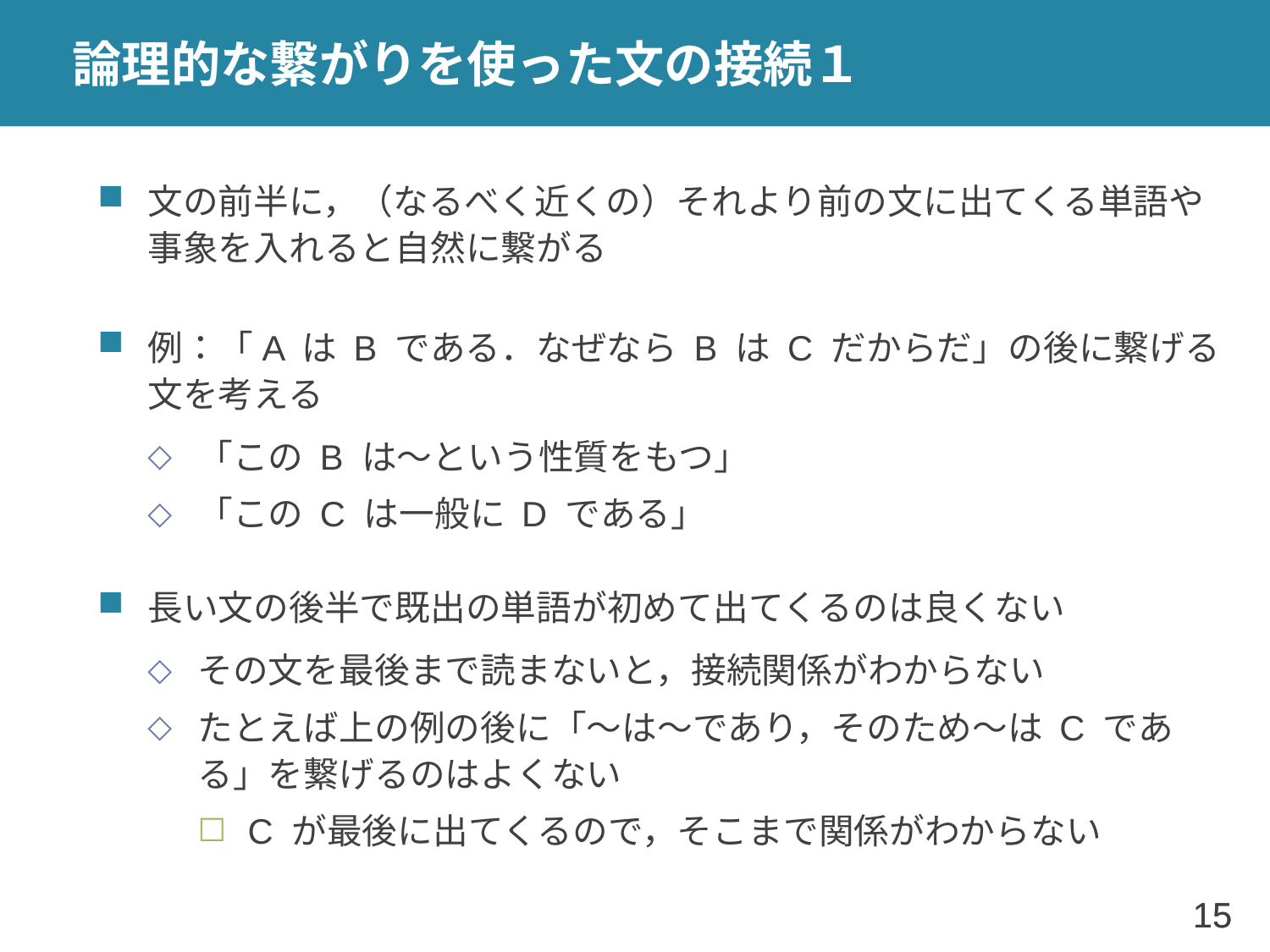

# 論理的な繋がりを使った文の接続１
文の前半に，（なるべく近くの）それより前の文に出てくる単語や事象を入れると自然に繋がる
例：「A は B である．なぜなら B は C だからだ」の後に繋げる文を考える
「この B は～という性質をもつ」
「この C は一般に D である」
長い文の後半で既出の単語が初めて出てくるのは良くない
その文を最後まで読まないと，接続関係がわからない
たとえば上の例の後に「～は～であり，そのため～は C である」を繋げるのはよくない
C が最後に出てくるので，そこまで関係がわからない